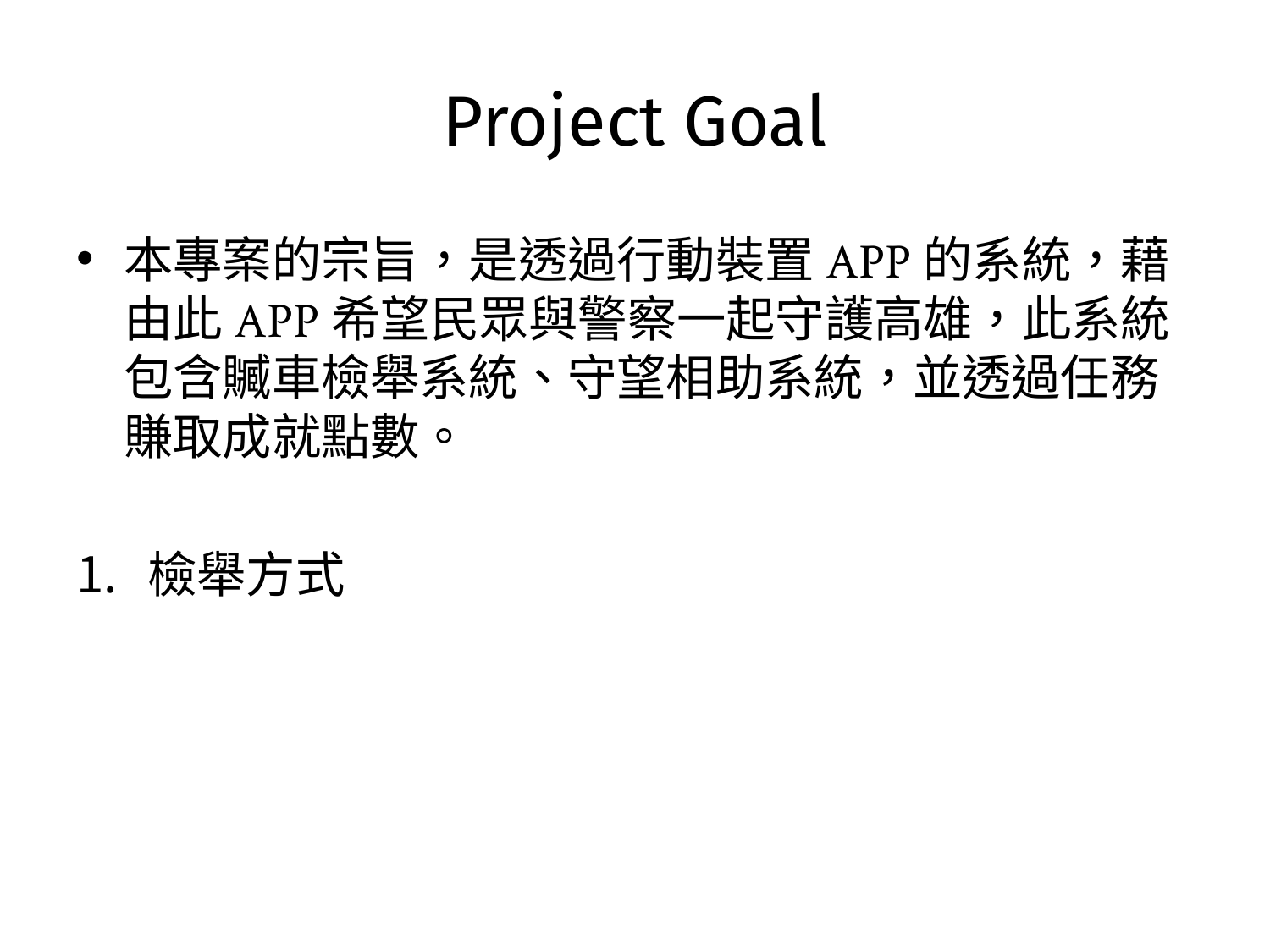

# Project Goal
本專案的宗旨，是透過行動裝置APP的系統，藉由此APP希望民眾與警察一起守護高雄，此系統包含贓車檢舉系統、守望相助系統，並透過任務賺取成就點數。

檢舉方式